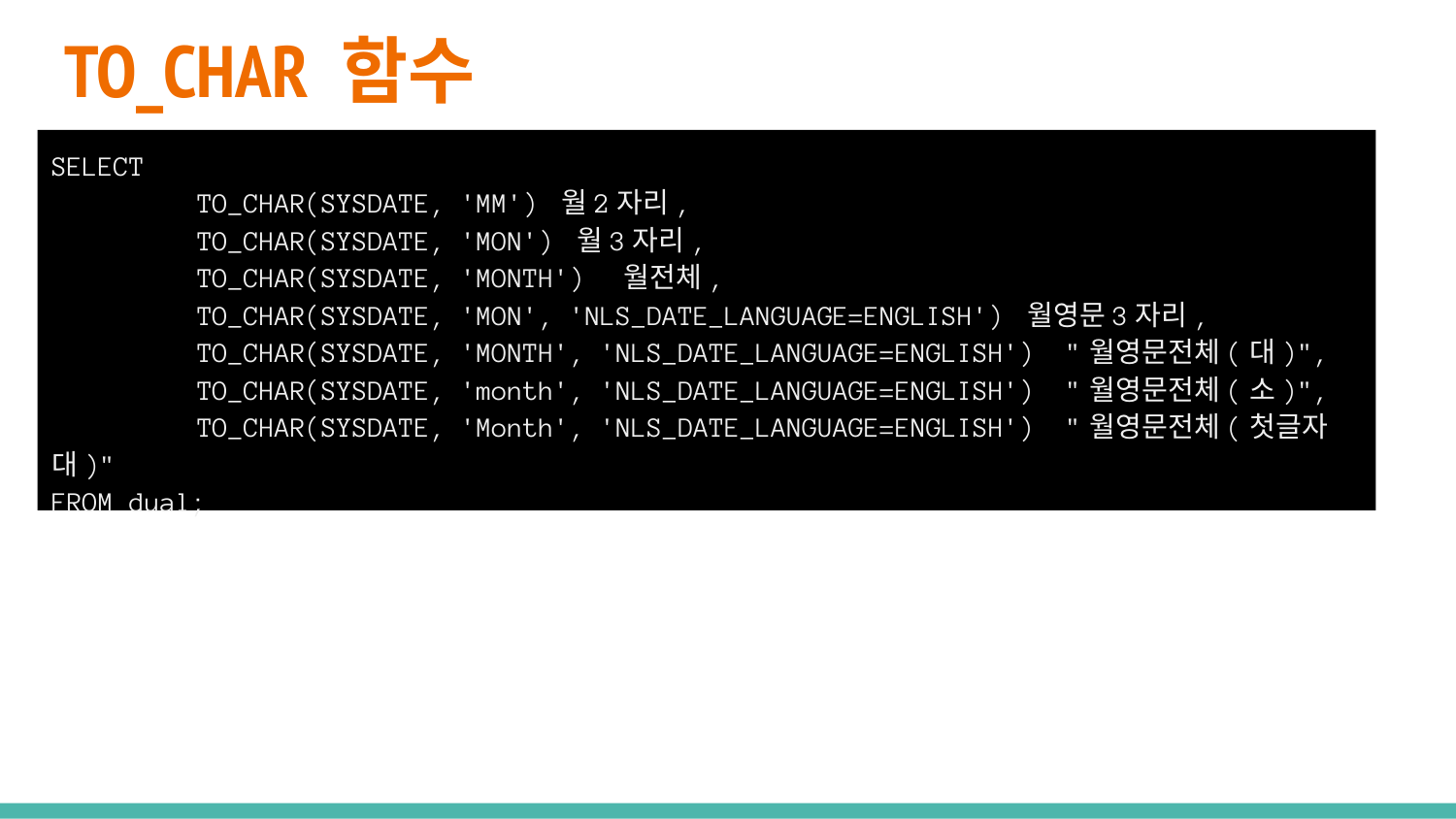

# TO_CHAR 함수
SELECT
	TO_CHAR(SYSDATE, 'MM') 월2자리,
	TO_CHAR(SYSDATE, 'MON') 월3자리,
	TO_CHAR(SYSDATE, 'MONTH')  월전체,
	TO_CHAR(SYSDATE, 'MON', 'NLS_DATE_LANGUAGE=ENGLISH') 월영문3자리,
	TO_CHAR(SYSDATE, 'MONTH', 'NLS_DATE_LANGUAGE=ENGLISH')  "월영문전체(대)",
	TO_CHAR(SYSDATE, 'month', 'NLS_DATE_LANGUAGE=ENGLISH')  "월영문전체(소)",
	TO_CHAR(SYSDATE, 'Month', 'NLS_DATE_LANGUAGE=ENGLISH')  "월영문전체(첫글자대)"
FROM dual;